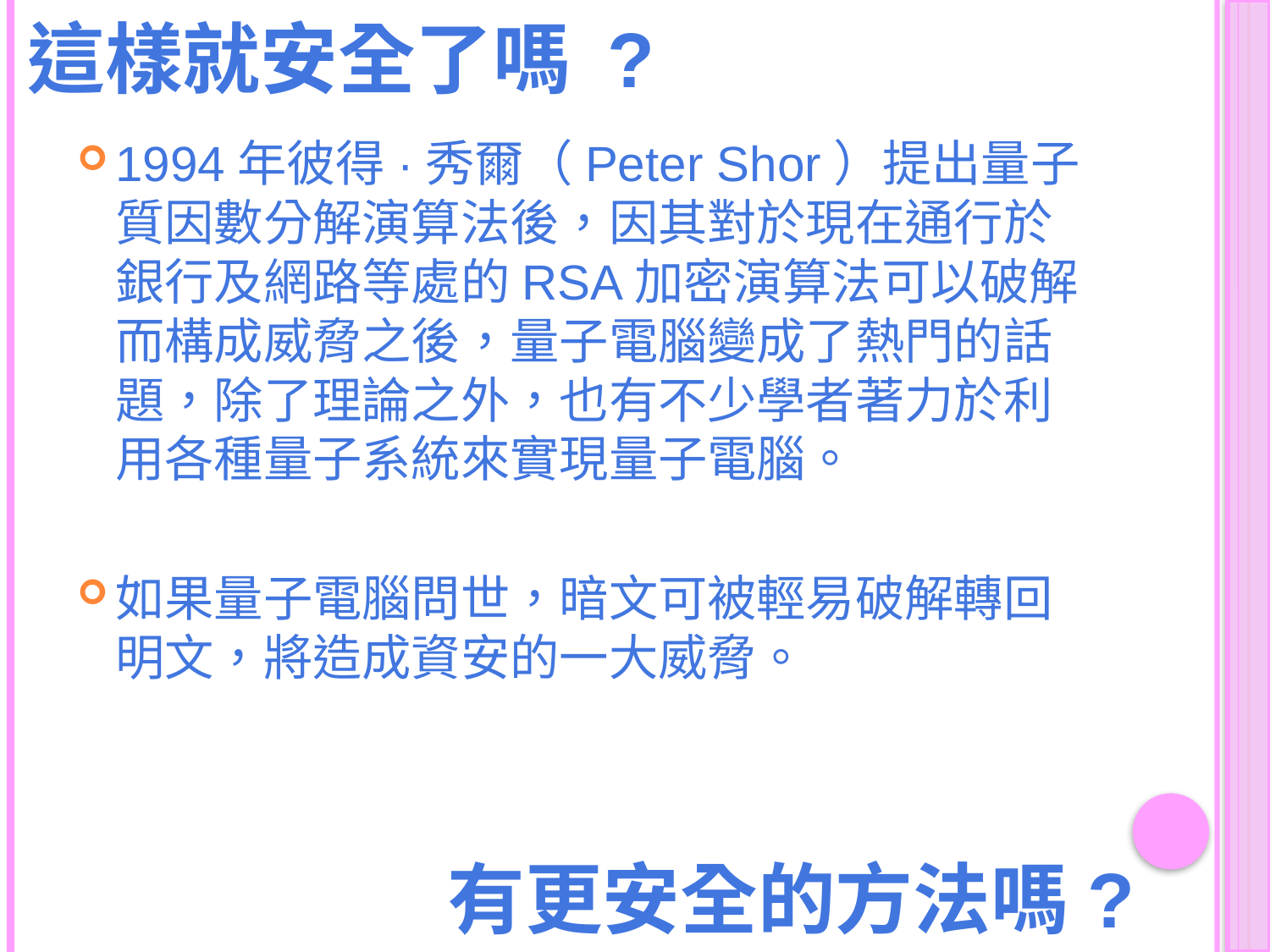

# 這樣就安全了嗎 ?
1994年彼得·秀爾（Peter Shor）提出量子質因數分解演算法後，因其對於現在通行於銀行及網路等處的RSA加密演算法可以破解而構成威脅之後，量子電腦變成了熱門的話題，除了理論之外，也有不少學者著力於利用各種量子系統來實現量子電腦。

如果量子電腦問世，暗文可被輕易破解轉回明文，將造成資安的一大威脅。
有更安全的方法嗎?